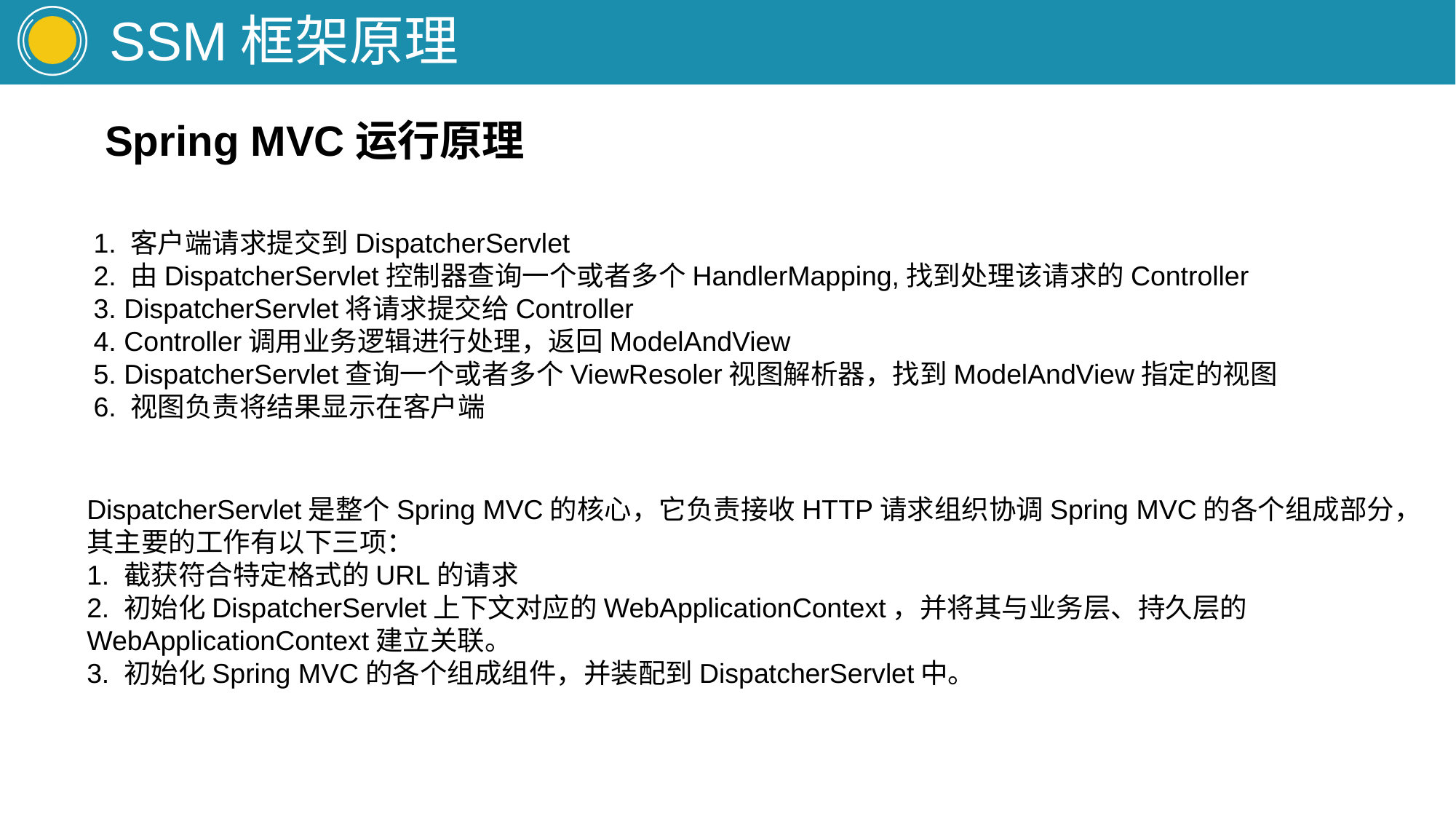

# SSM框架原理
Spring MVC运行原理
1. 客户端请求提交到DispatcherServlet
2. 由DispatcherServlet控制器查询一个或者多个HandlerMapping,找到处理该请求的Controller
3. DispatcherServlet将请求提交给Controller
4. Controller调用业务逻辑进行处理，返回ModelAndView
5. DispatcherServlet查询一个或者多个ViewResoler视图解析器，找到ModelAndView指定的视图
6. 视图负责将结果显示在客户端

DispatcherServlet是整个Spring MVC的核心，它负责接收HTTP请求组织协调Spring MVC的各个组成部分，
其主要的工作有以下三项：
1. 截获符合特定格式的URL的请求
2. 初始化DispatcherServlet上下文对应的WebApplicationContext，并将其与业务层、持久层的
WebApplicationContext建立关联。
3. 初始化Spring MVC的各个组成组件，并装配到DispatcherServlet中。